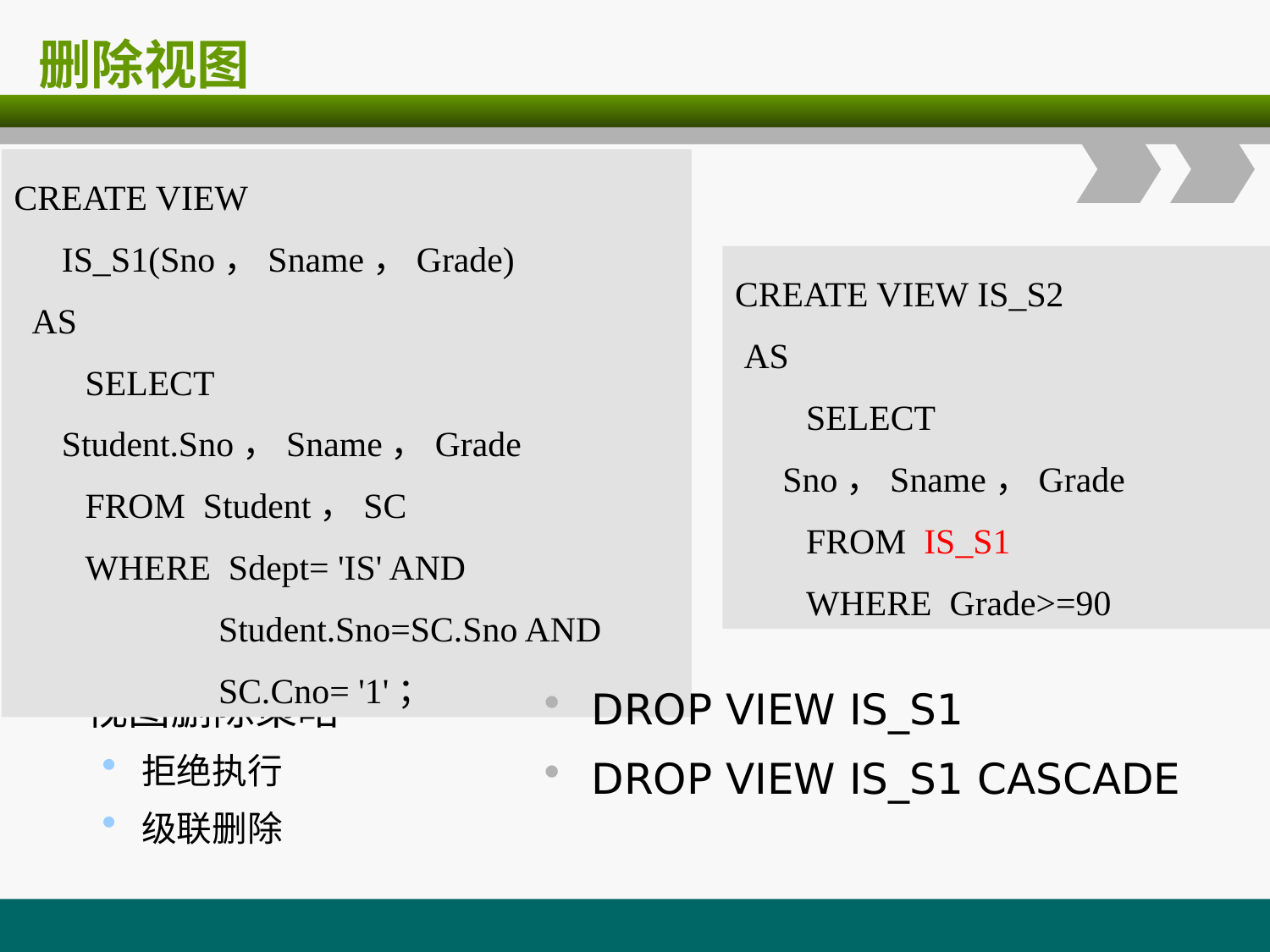

# 删除视图
CREATE VIEW IS_S1(Sno，Sname，Grade)
  AS
        SELECT Student.Sno，Sname，Grade
        FROM  Student，SC
        WHERE  Sdept= 'IS' AND
                       Student.Sno=SC.Sno AND
                       SC.Cno= '1'；
CREATE VIEW IS_S2
 AS
        SELECT Sno，Sname，Grade
        FROM  IS_S1
        WHERE  Grade>=90
视图删除策略
拒绝执行
级联删除
DROP VIEW IS_S1
DROP VIEW IS_S1 CASCADE